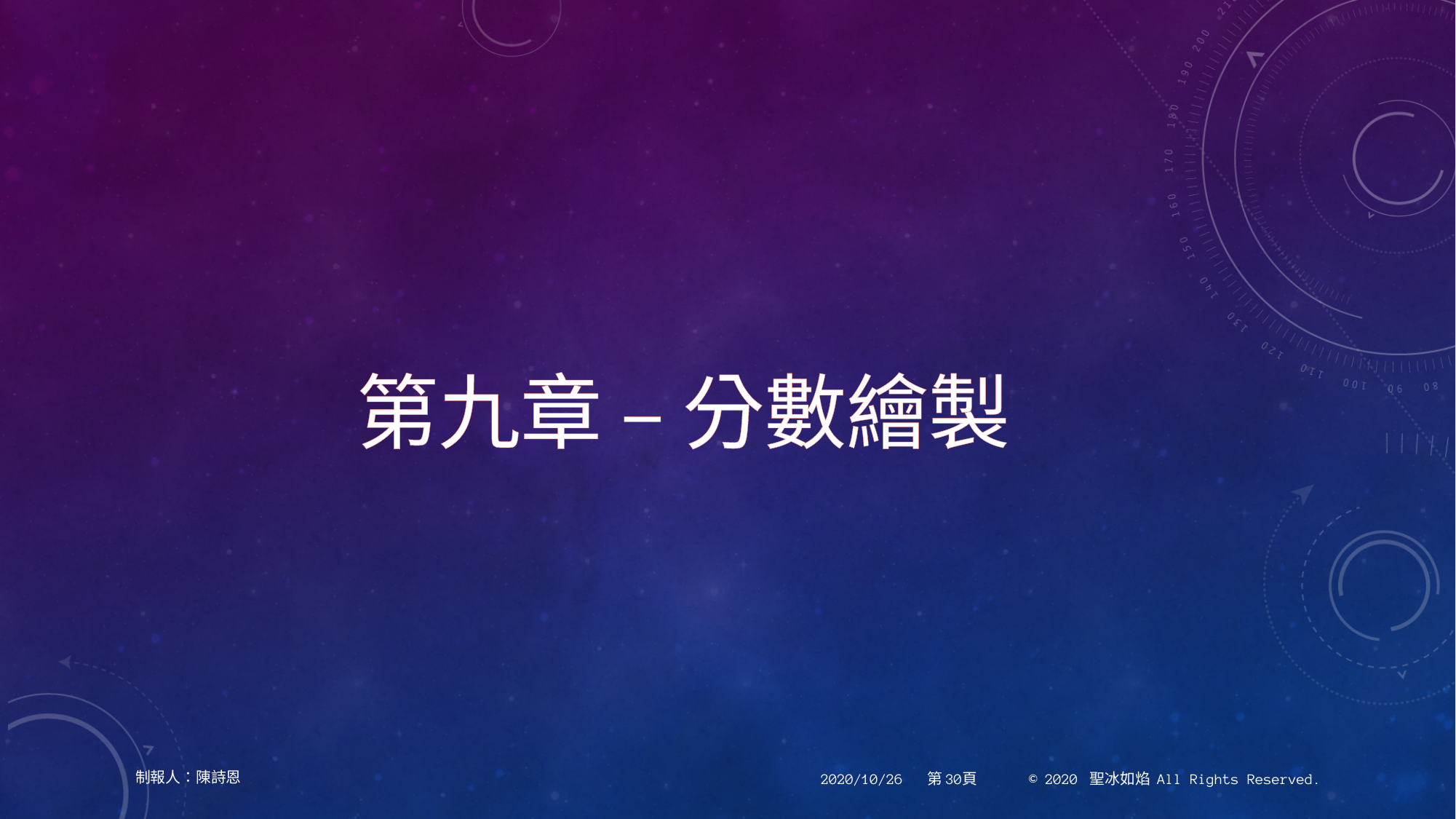

# 第九章 – 分數繪製
第30頁
制報人：陳詩恩
2020/10/26